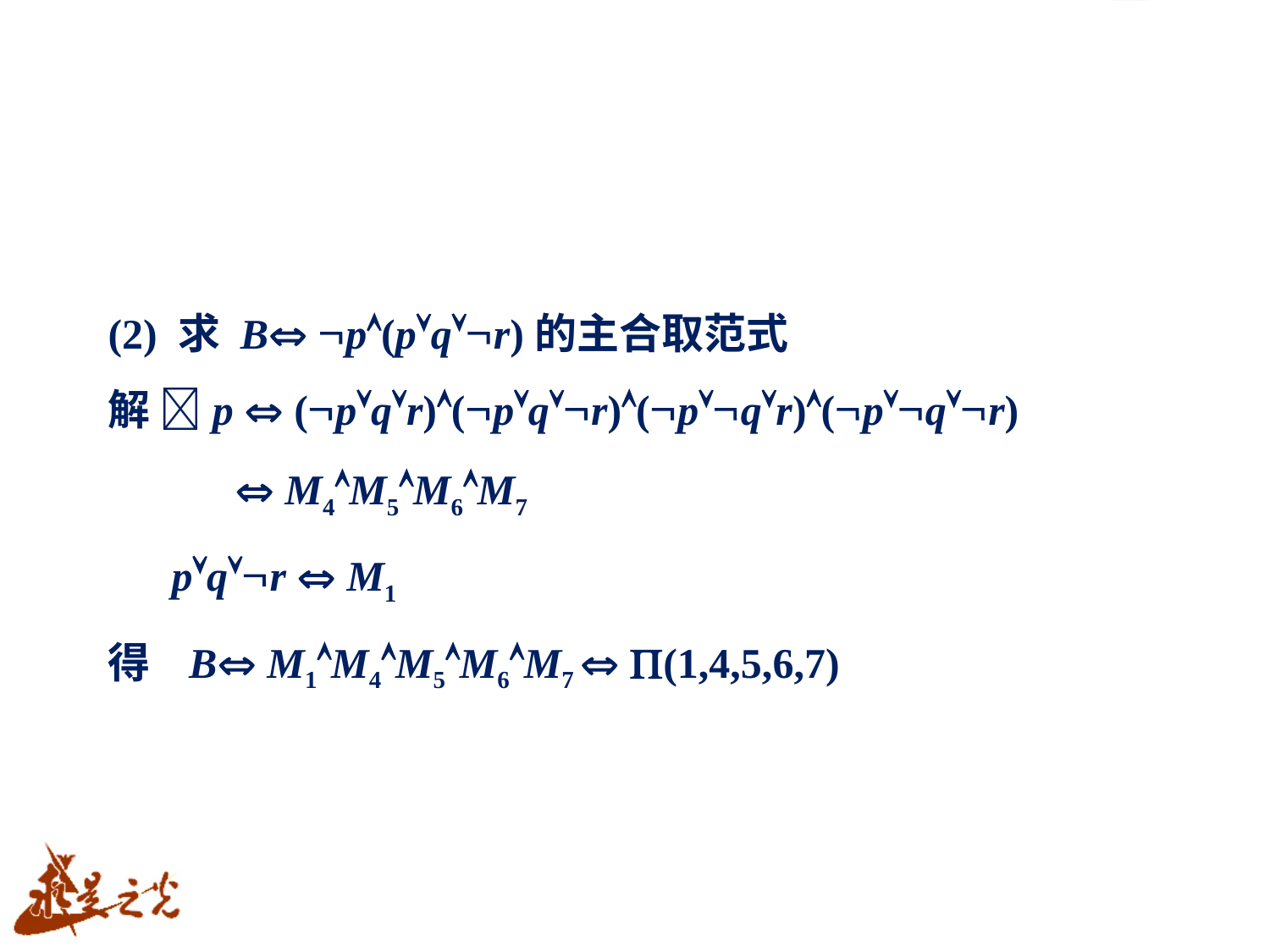

(2) 求 B⇔ ¬p∧(p∨q∨¬r)的主合取范式
解 ¬p ⇔ (¬p∨q∨r)∧(¬p∨q∨¬r)∧(¬p∨¬q∨r)∧(¬p∨¬q∨¬r)
            ⇔ M4∧M5∧M6∧M7
      p∨q∨¬r ⇔ M1
得   B⇔ M1∧M4∧M5∧M6∧M7 ⇔ Π(1,4,5,6,7)

16